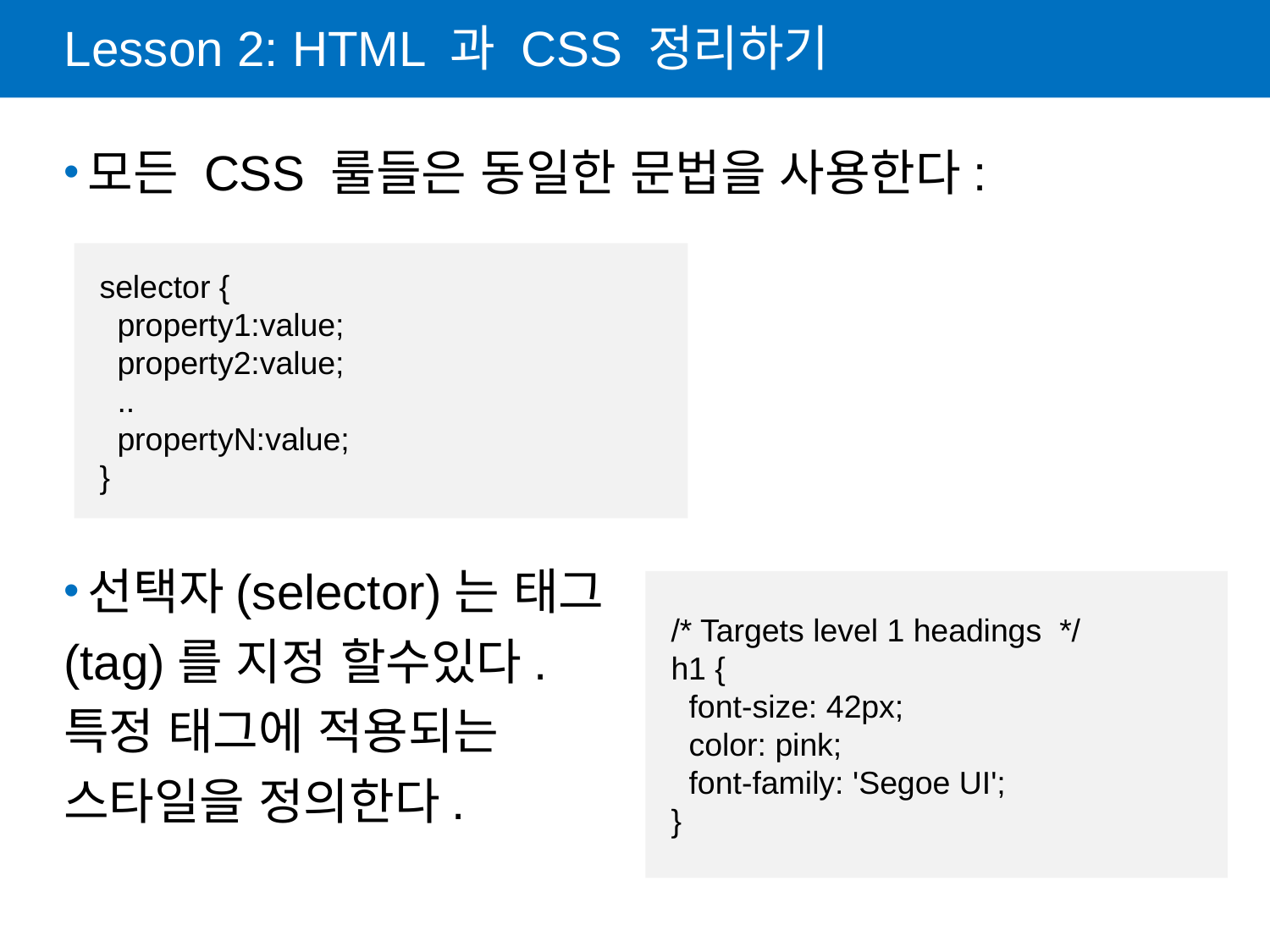

# Lesson 2: HTML 과 CSS 정리하기
모든 CSS 룰들은 동일한 문법을 사용한다:

선택자(selector)는 태그
(tag)를 지정 할수있다.
특정 태그에 적용되는
스타일을 정의한다.
selector {
  property1:value;
  property2:value;
  ..
  propertyN:value;
}
/* Targets level 1 headings  */
h1 {
  font-size: 42px;
  color: pink;
  font-family: 'Segoe UI';
}